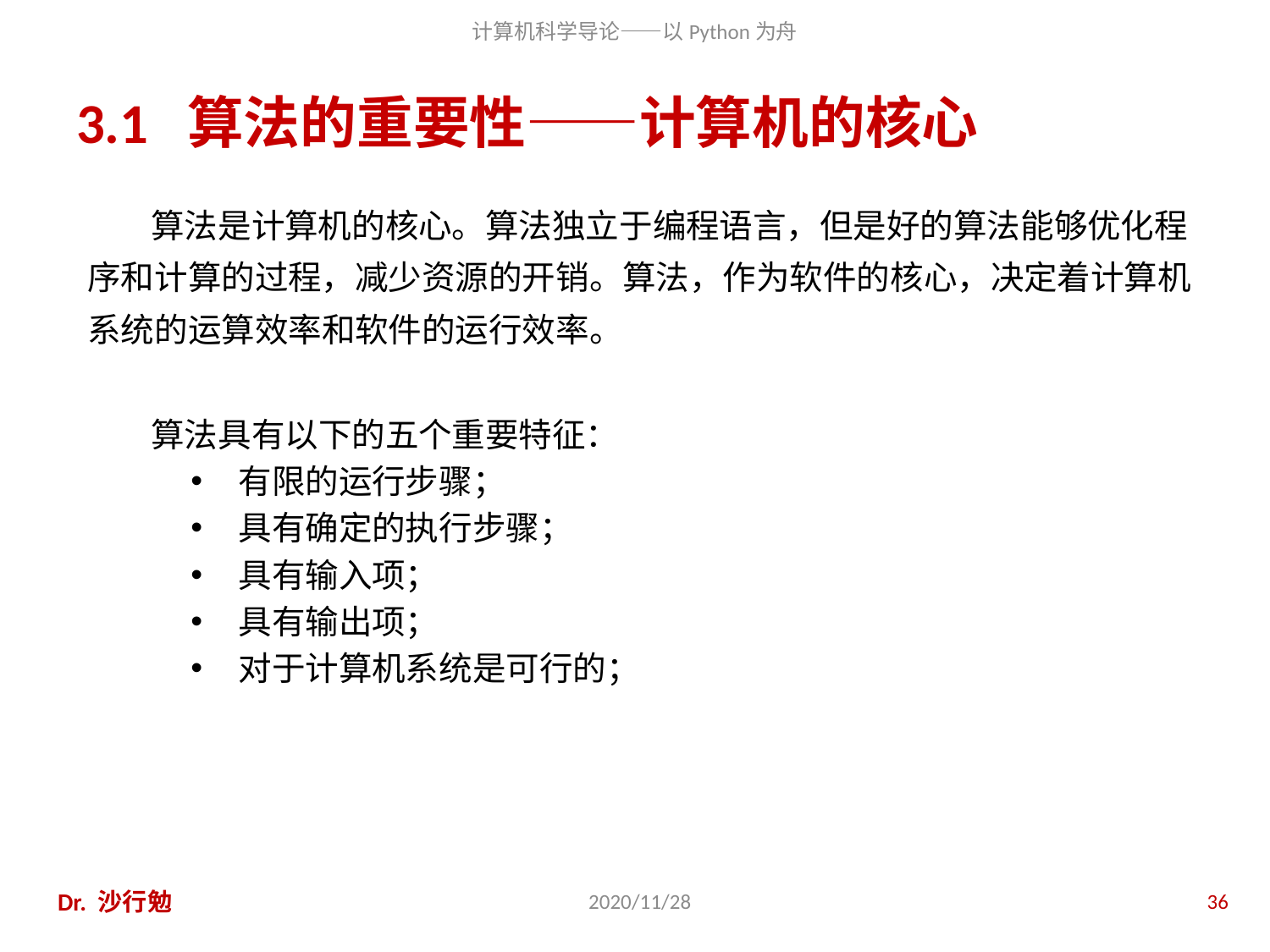

# 3.1  算法的重要性——计算机的核心
算法是计算机的核心。算法独立于编程语言，但是好的算法能够优化程序和计算的过程，减少资源的开销。算法，作为软件的核心，决定着计算机系统的运算效率和软件的运行效率。

算法具有以下的五个重要特征：
有限的运行步骤；
具有确定的执行步骤；
具有输入项；
具有输出项；
对于计算机系统是可行的；
Dr. 沙行勉
2020/11/28
36